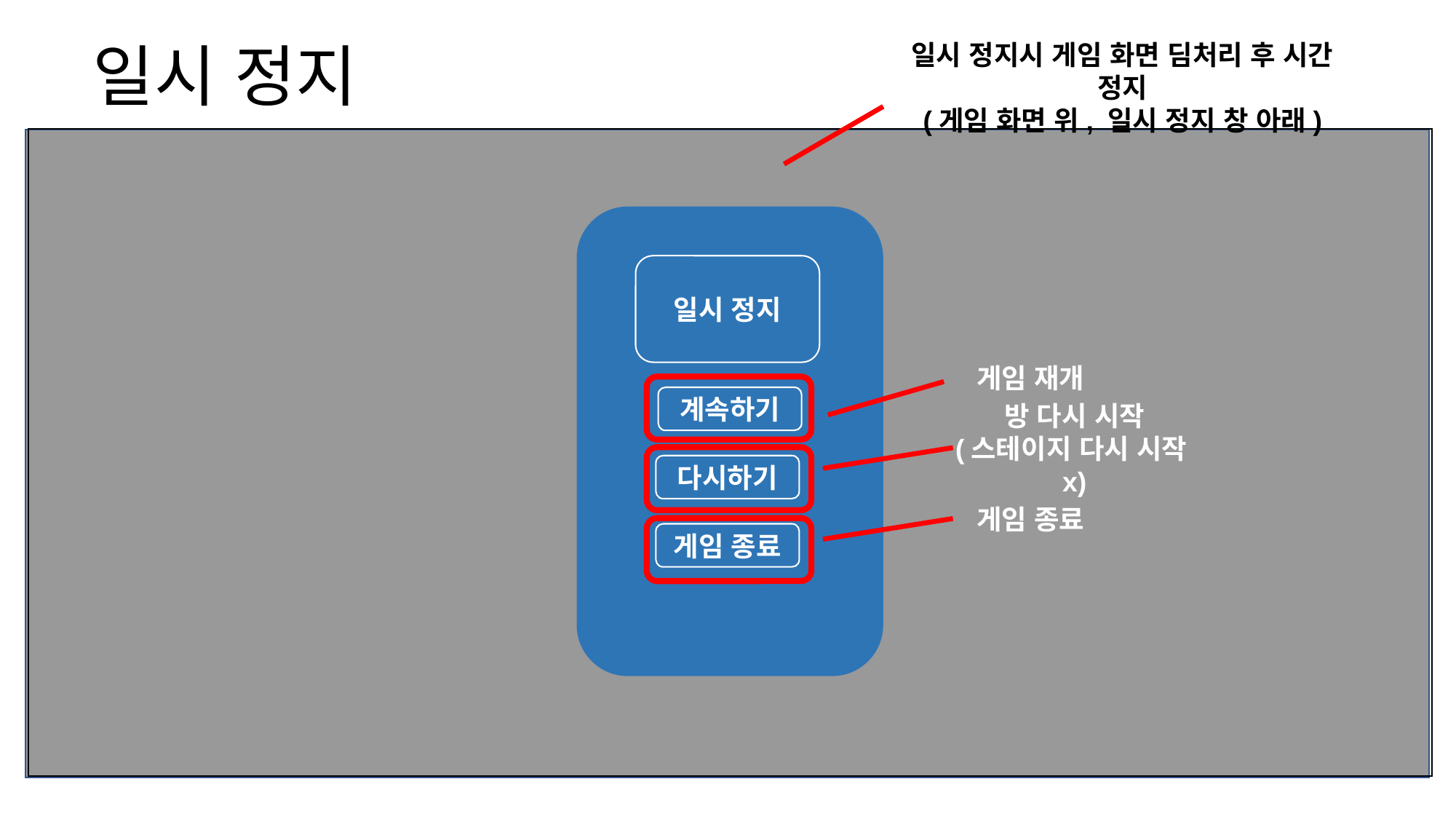

# 일시 정지
일시 정지시 게임 화면 딤처리 후 시간 정지
(게임 화면 위, 일시 정지 창 아래)

일시 정지
게임 재개

계속하기
방 다시 시작
(스테이지 다시 시작x)

다시하기
게임 종료

게임 종료